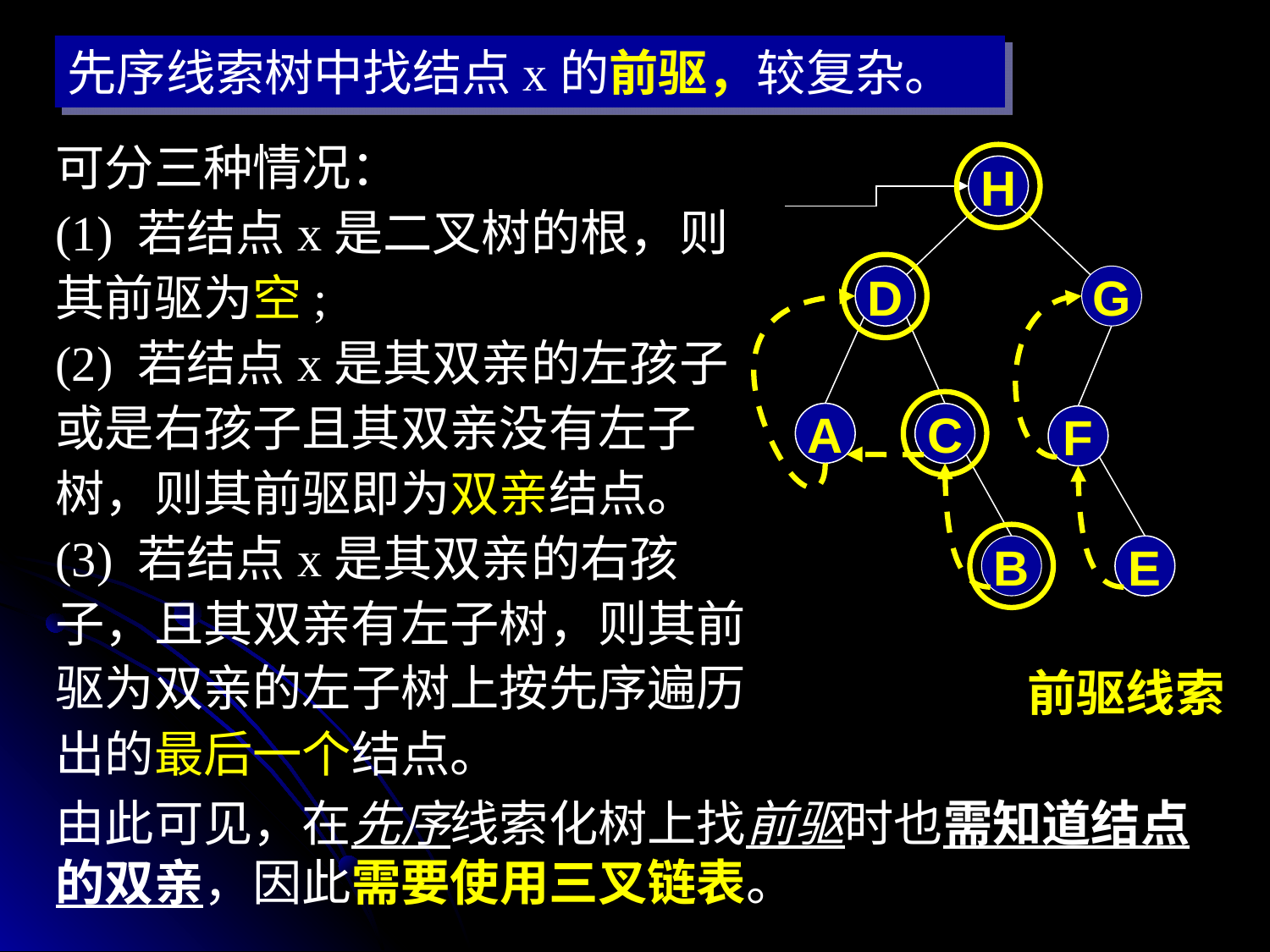

先序线索树中找结点x的前驱，较复杂。
可分三种情况：
(1) 若结点x是二叉树的根，则其前驱为空;
(2) 若结点x是其双亲的左孩子或是右孩子且其双亲没有左子树，则其前驱即为双亲结点。
(3) 若结点x是其双亲的右孩子，且其双亲有左子树，则其前驱为双亲的左子树上按先序遍历出的最后一个结点。

H

D
G

A
C
F

B
E
前驱线索
由此可见，在先序线索化树上找前驱时也需知道结点的双亲，因此需要使用三叉链表。